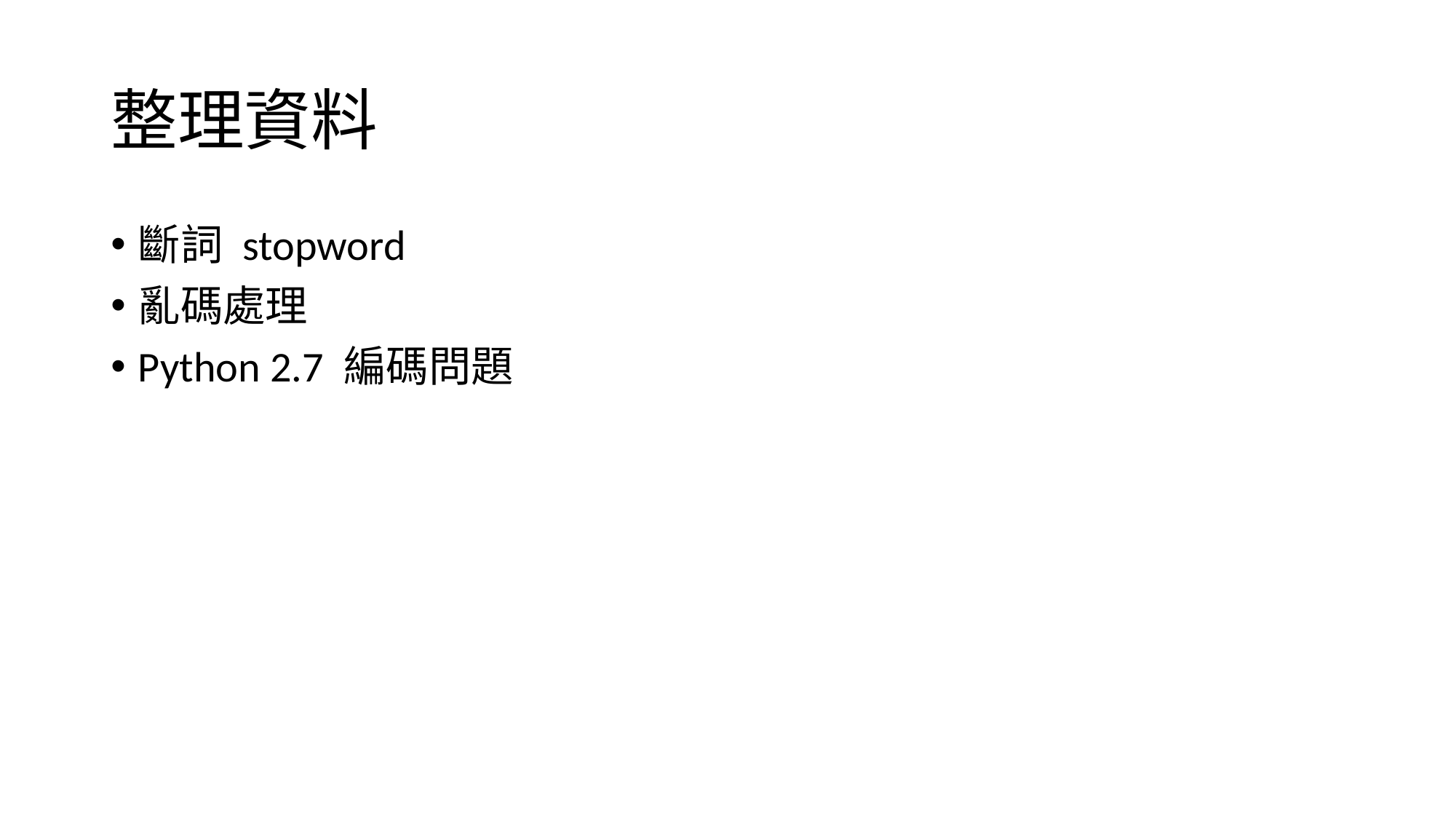

# 整理資料
斷詞 stopword
亂碼處理
Python 2.7 編碼問題